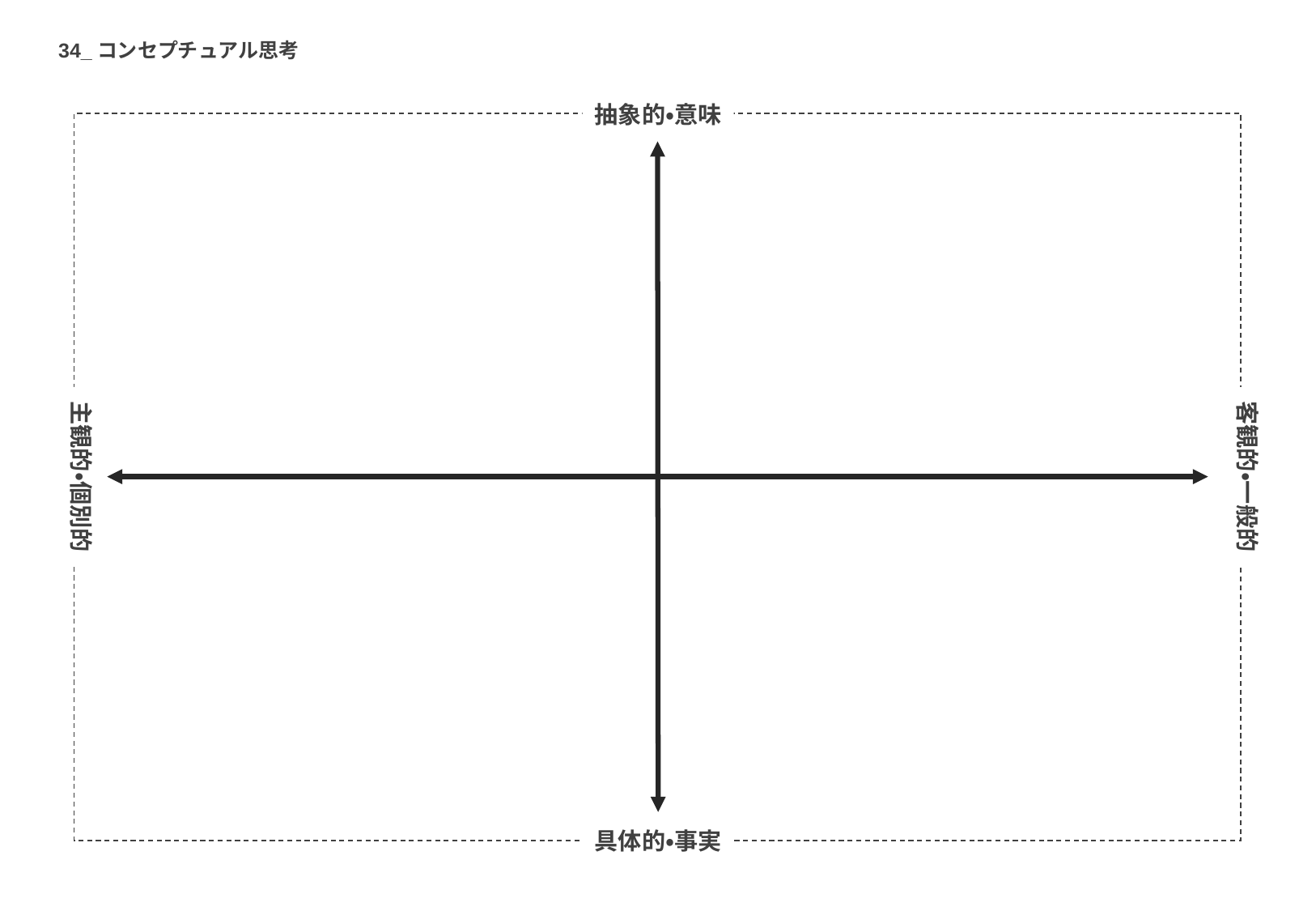

34_コンセプチュアル思考
抽象的・意味

主観的・個別的
客観的・一般的
具体的・事実